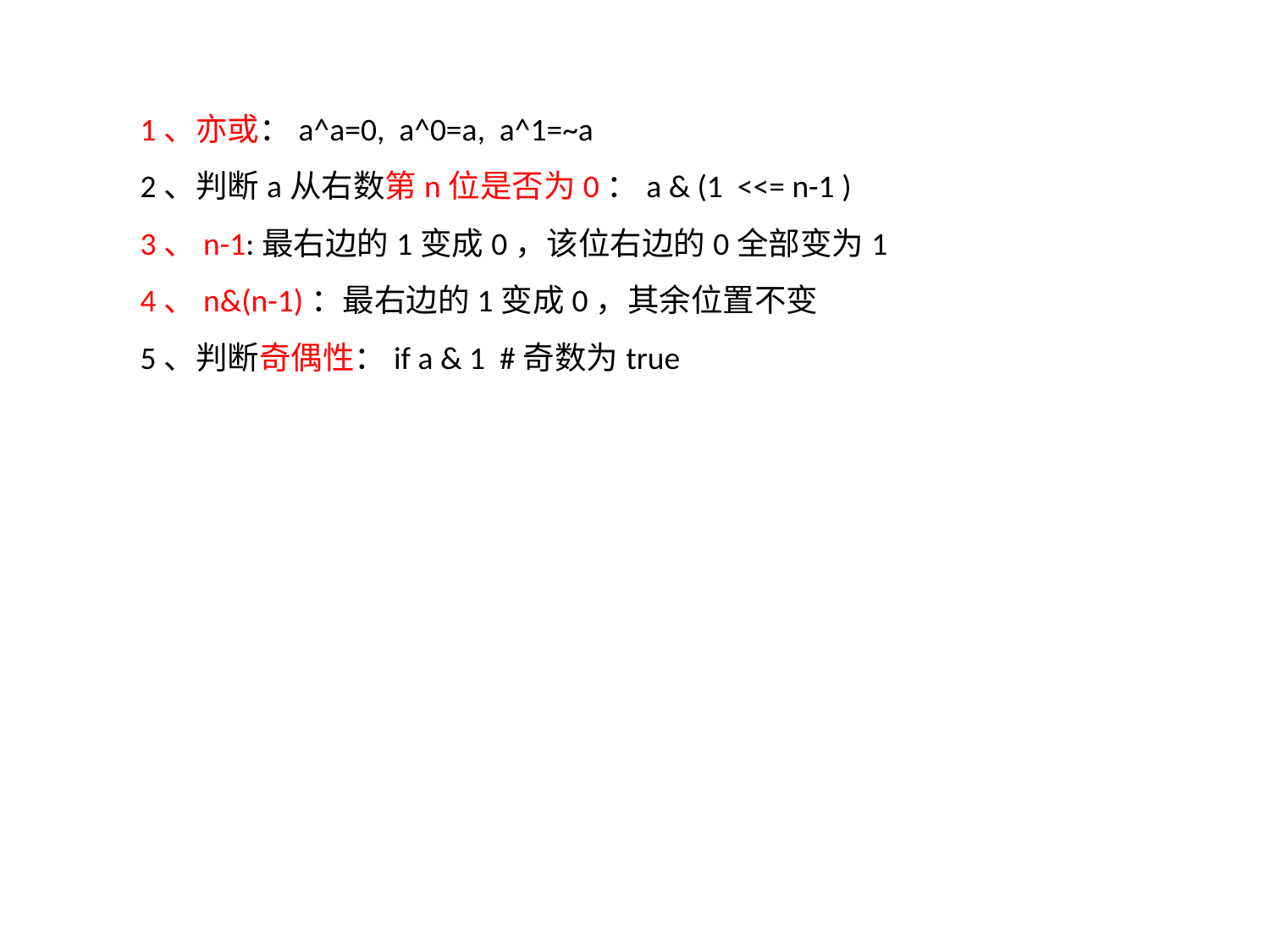

1、亦或：a^a=0,  a^0=a,  a^1=~a
2、判断a从右数第n位是否为0：a & (1  <<= n-1 )
3、n-1:最右边的1变成0，该位右边的0全部变为1
4、n&(n-1)：最右边的1变成0，其余位置不变
5、判断奇偶性：if a & 1  #奇数为true